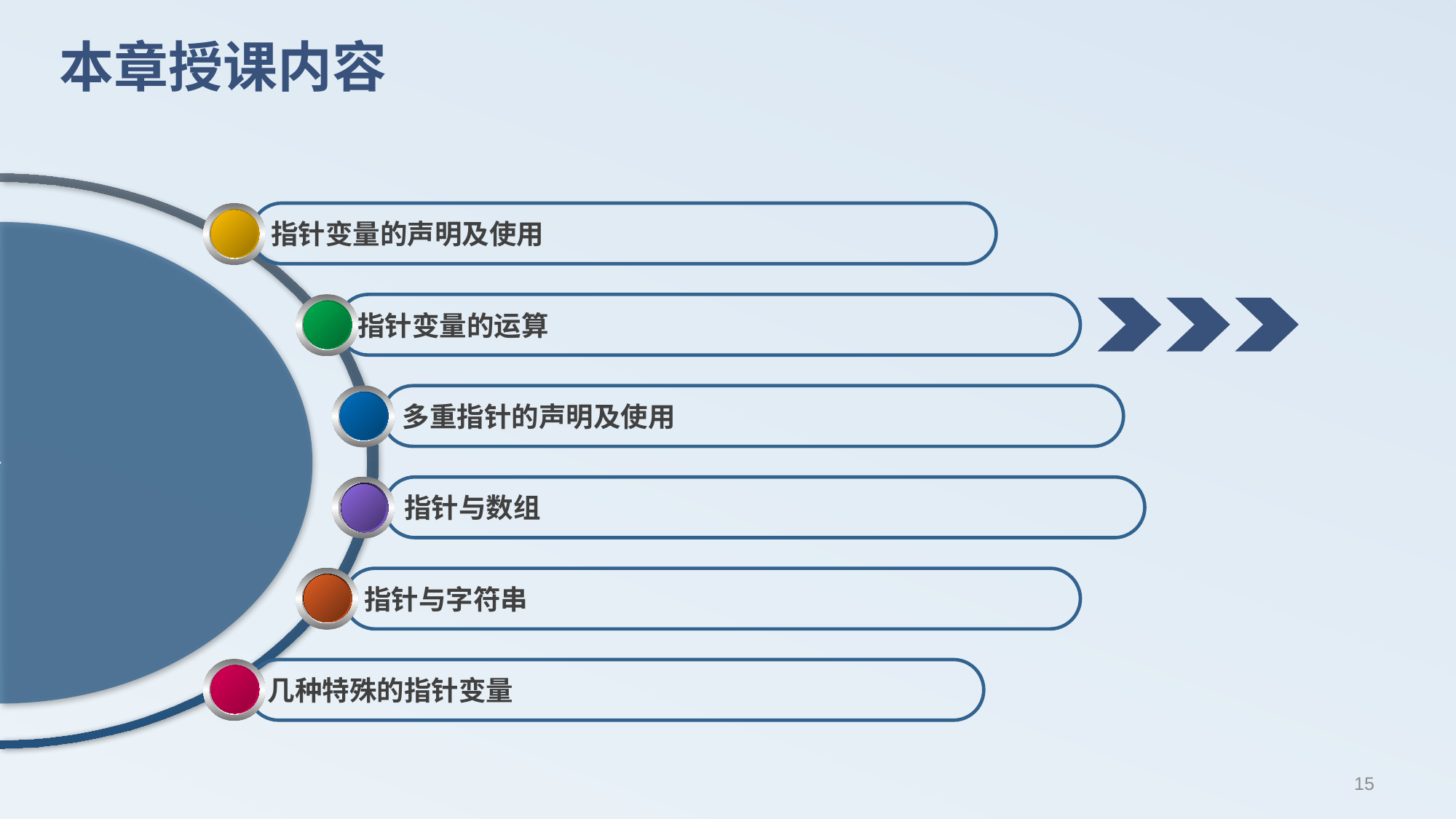

# 本章授课内容

指针变量的声明及使用

指针变量的运算

多重指针的声明及使用

指针与数组

指针与字符串

几种特殊的指针变量